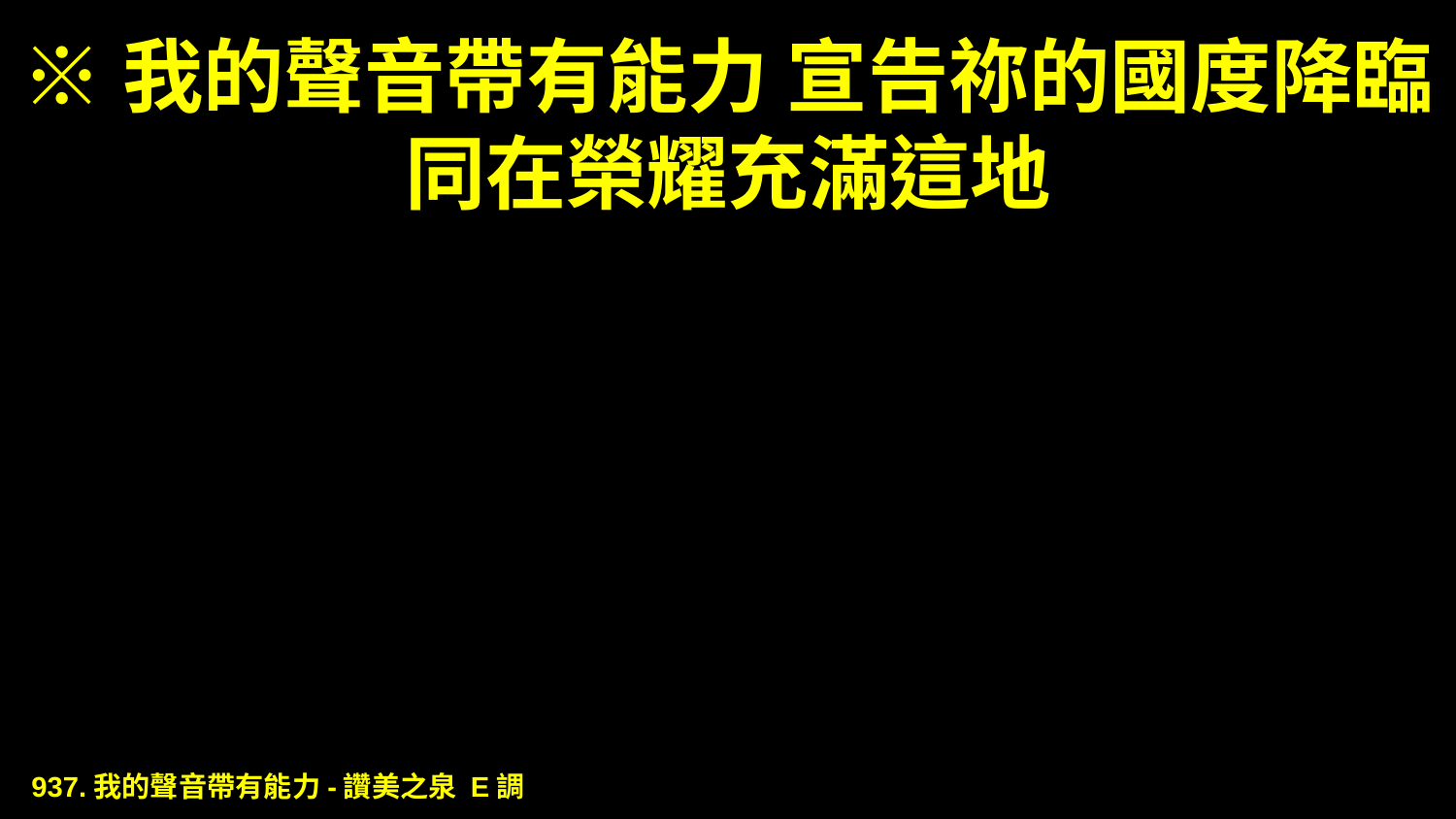

# ※我的聲音帶有能力 宣告祢的國度降臨 同在榮耀充滿這地
937.我的聲音帶有能力-讚美之泉 E調